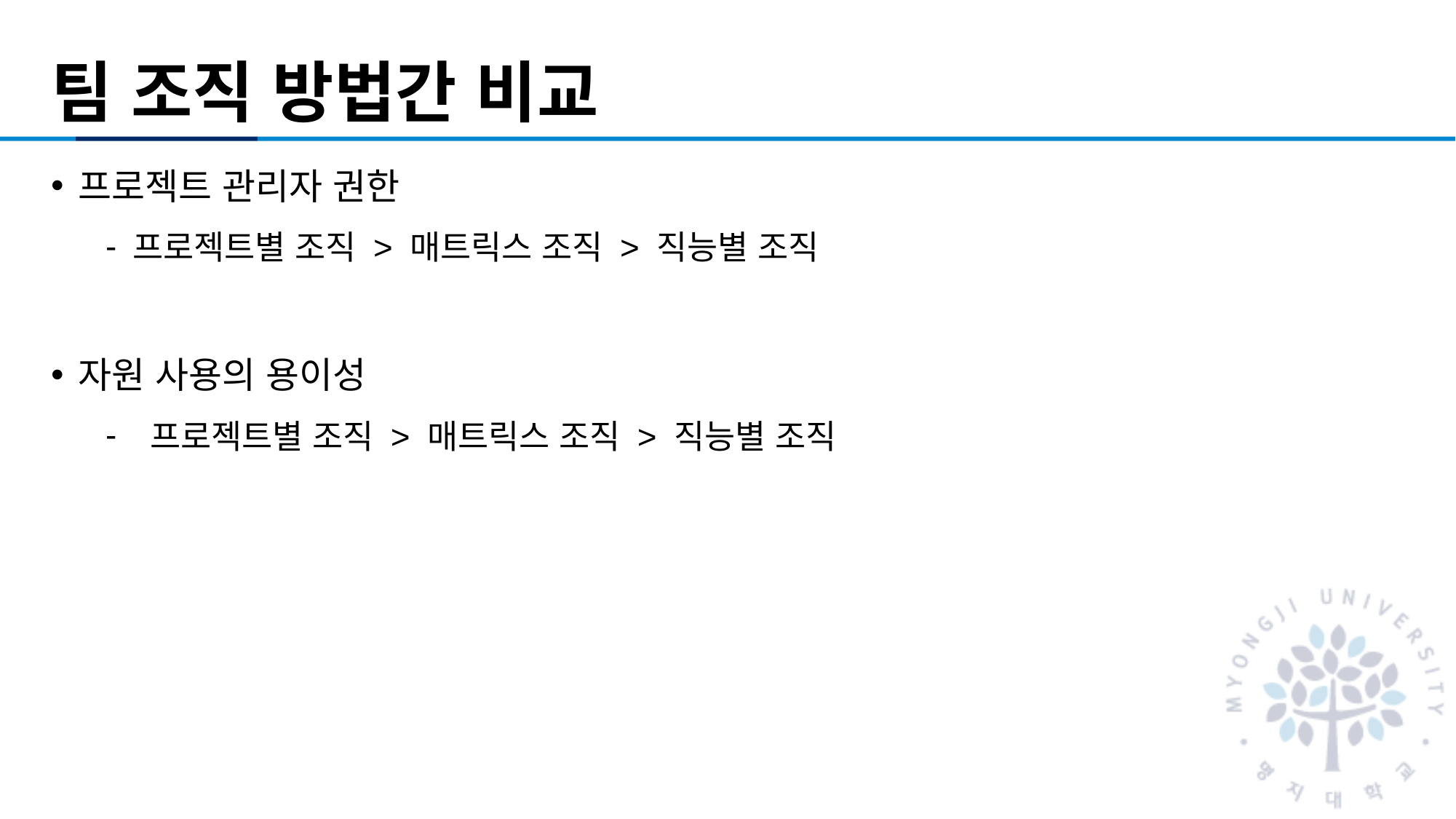

# 팀 조직 방법간 비교
프로젝트 관리자 권한
프로젝트별 조직 > 매트릭스 조직 > 직능별 조직

자원 사용의 용이성
 프로젝트별 조직 > 매트릭스 조직 > 직능별 조직